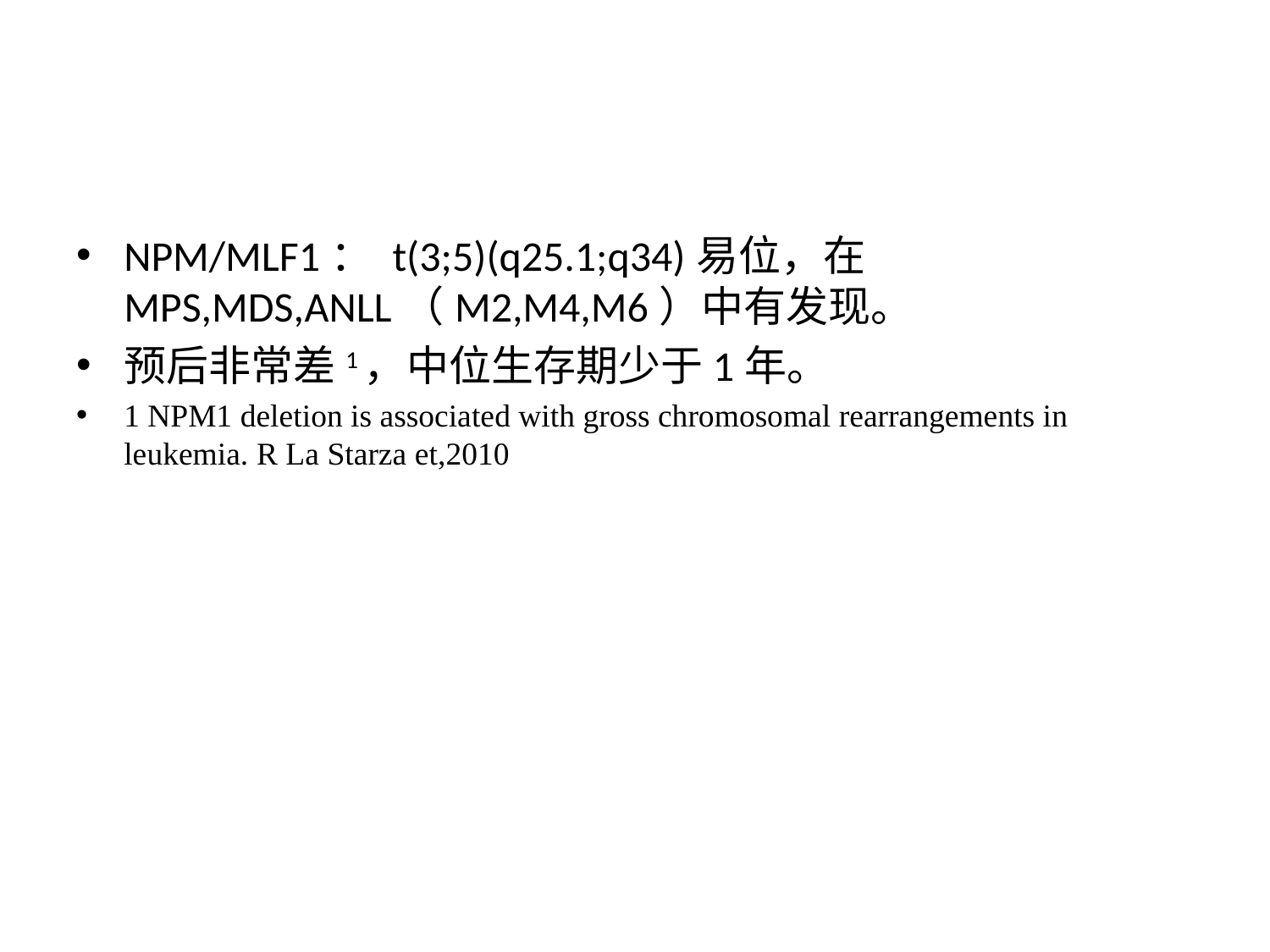

#
NPM/MLF1： t(3;5)(q25.1;q34)易位，在MPS,MDS,ANLL（M2,M4,M6）中有发现。
预后非常差1，中位生存期少于1年。
1 NPM1 deletion is associated with gross chromosomal rearrangements in leukemia. R La Starza et,2010